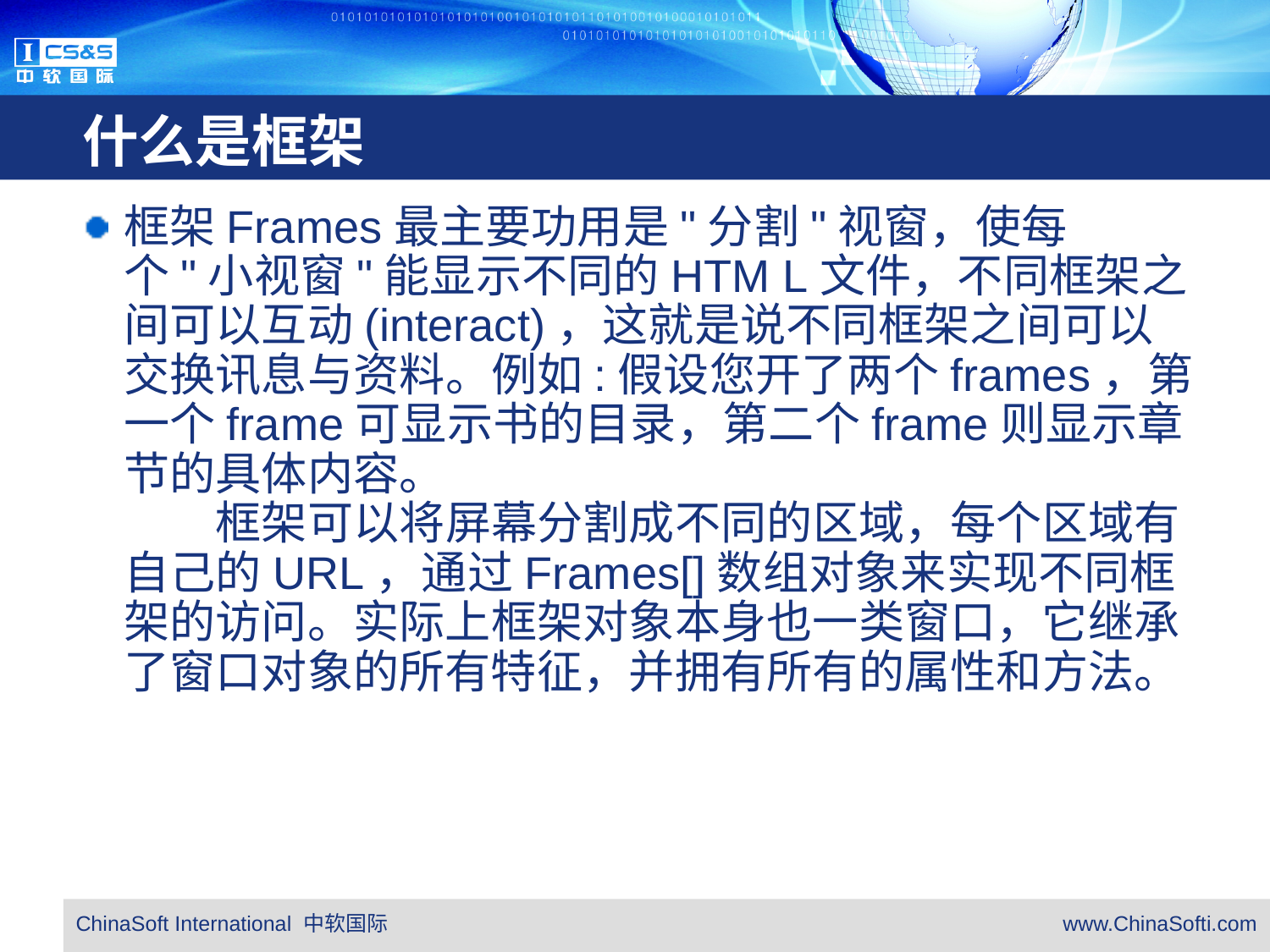

# 什么是框架
框架Frames最主要功用是"分割"视窗，使每个"小视窗"能显示不同的HTM L文件，不同框架之间可以互动(interact)，这就是说不同框架之间可以交换讯息与资料。例如:假设您开了两个frames，第一个frame可显示书的目录，第二个frame则显示章节的具体内容。
　　框架可以将屏幕分割成不同的区域，每个区域有自己的URL，通过Frames[]数组对象来实现不同框架的访问。实际上框架对象本身也一类窗口，它继承了窗口对象的所有特征，并拥有所有的属性和方法。